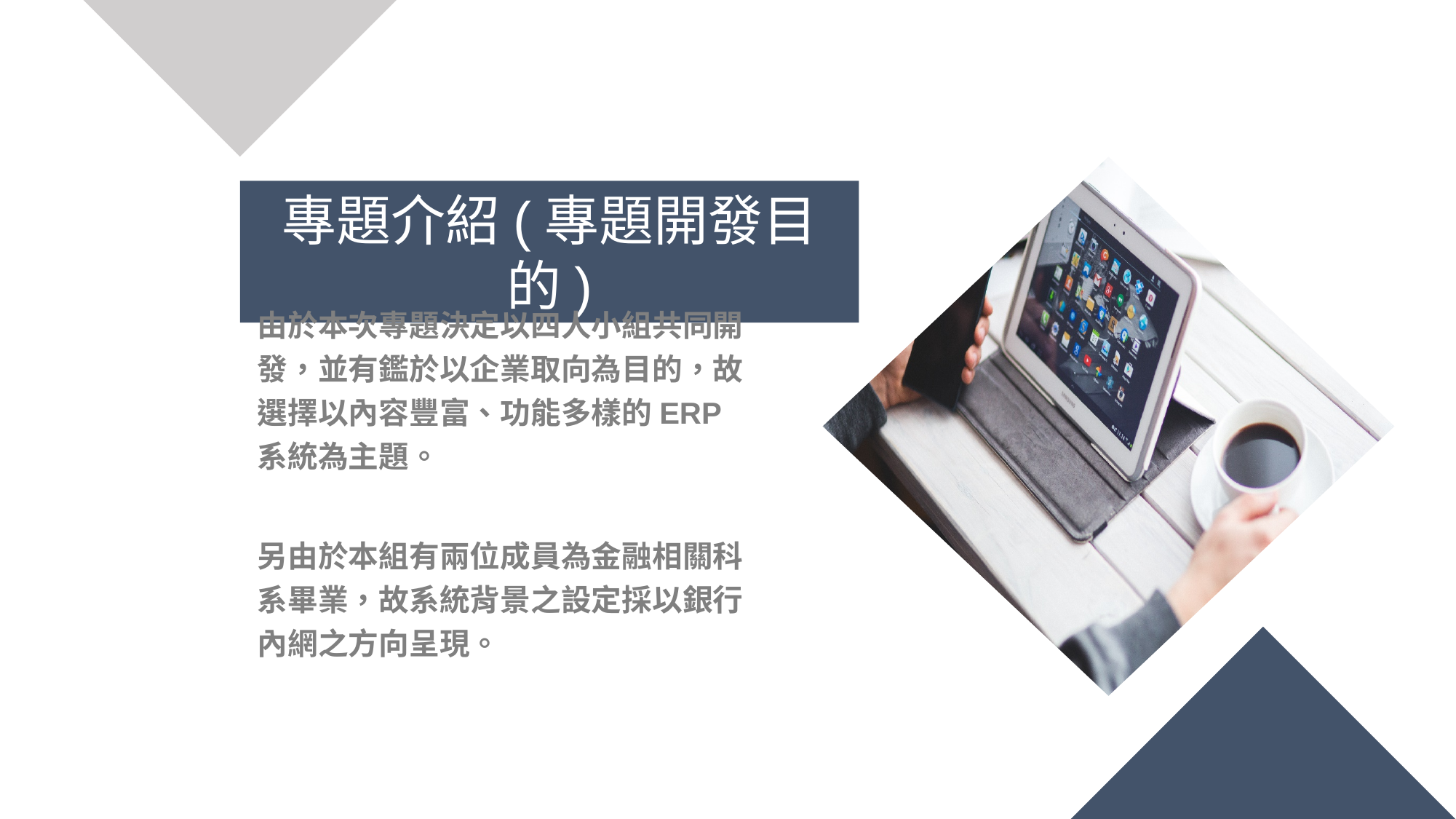

專題介紹(專題開發目的)
由於本次專題決定以四人小組共同開發，並有鑑於以企業取向為目的，故選擇以內容豐富、功能多樣的ERP系統為主題。

另由於本組有兩位成員為金融相關科系畢業，故系統背景之設定採以銀行內網之方向呈現。